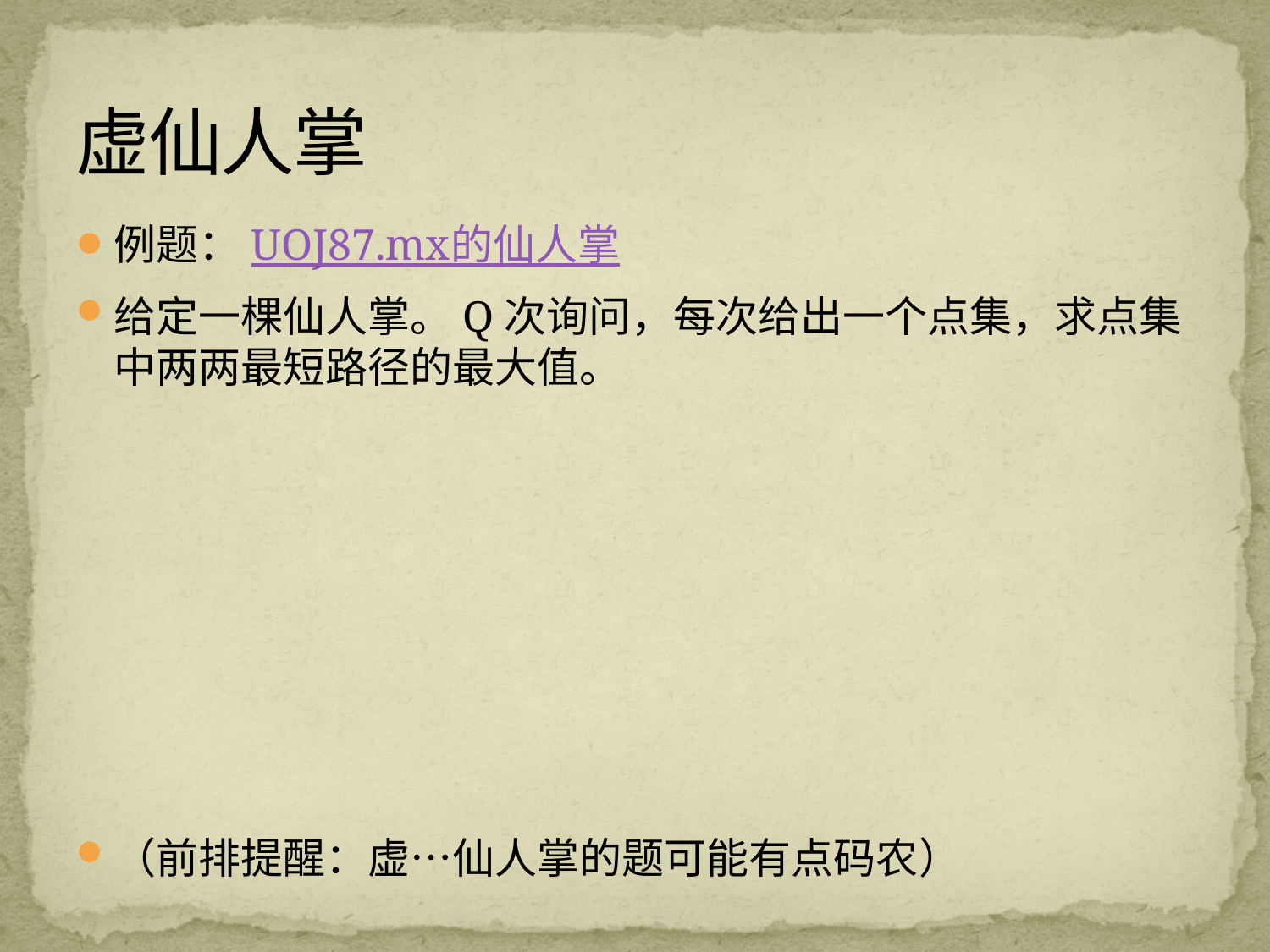

# 虚仙人掌
例题：UOJ87.mx的仙人掌
给定一棵仙人掌。Q次询问，每次给出一个点集，求点集中两两最短路径的最大值。

（前排提醒：虚…仙人掌的题可能有点码农）